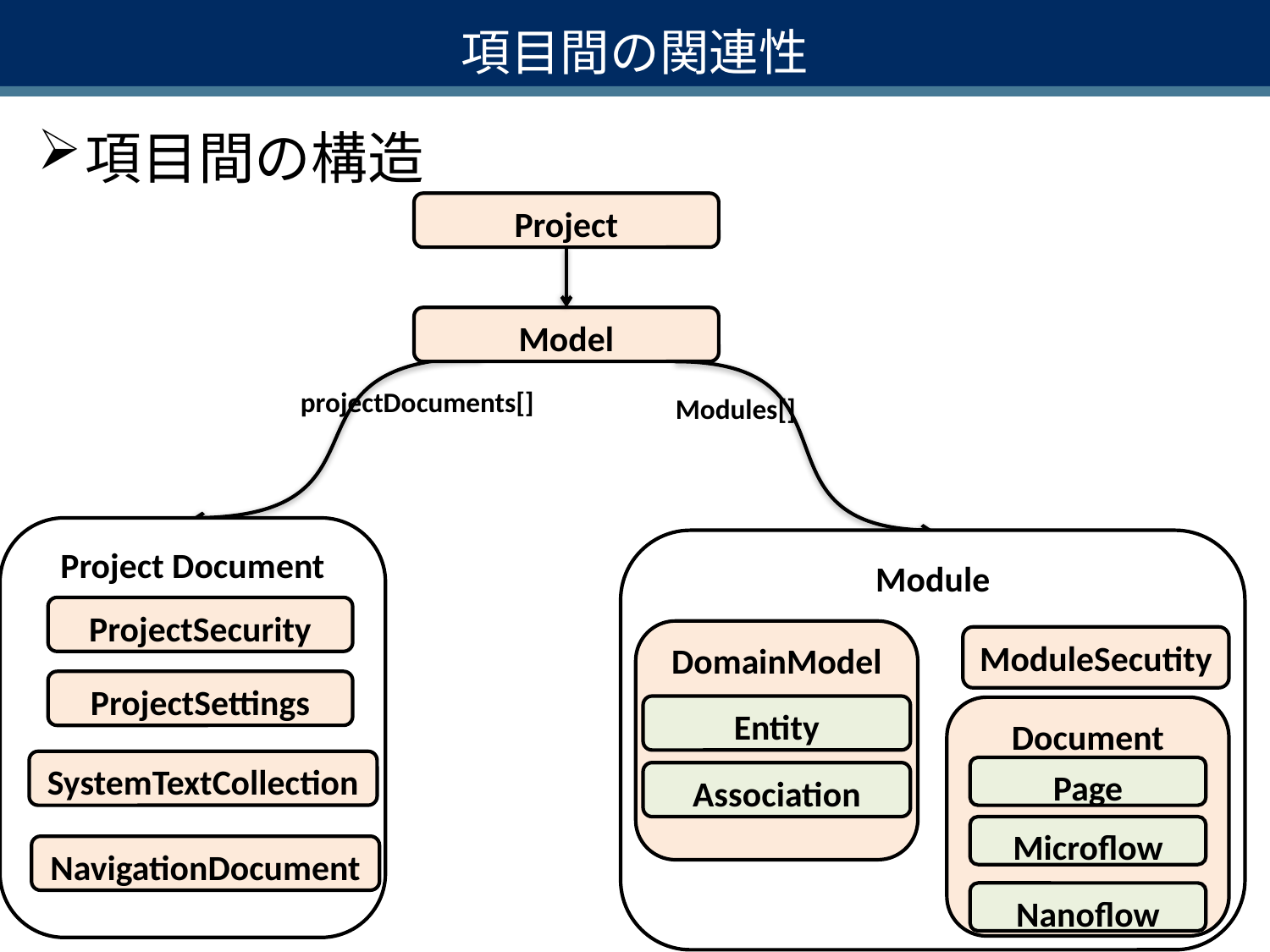

# 項目間の関連性
項目間の構造
Project
Model

Project Document
ProjectSecurity
ProjectSettings
SystemTextCollection
NavigationDocument
Module
DomainModel
Entity
Association

ModuleSecutity
Document
Page
Microflow
Nanoflow
projectDocuments[]
Modules[]